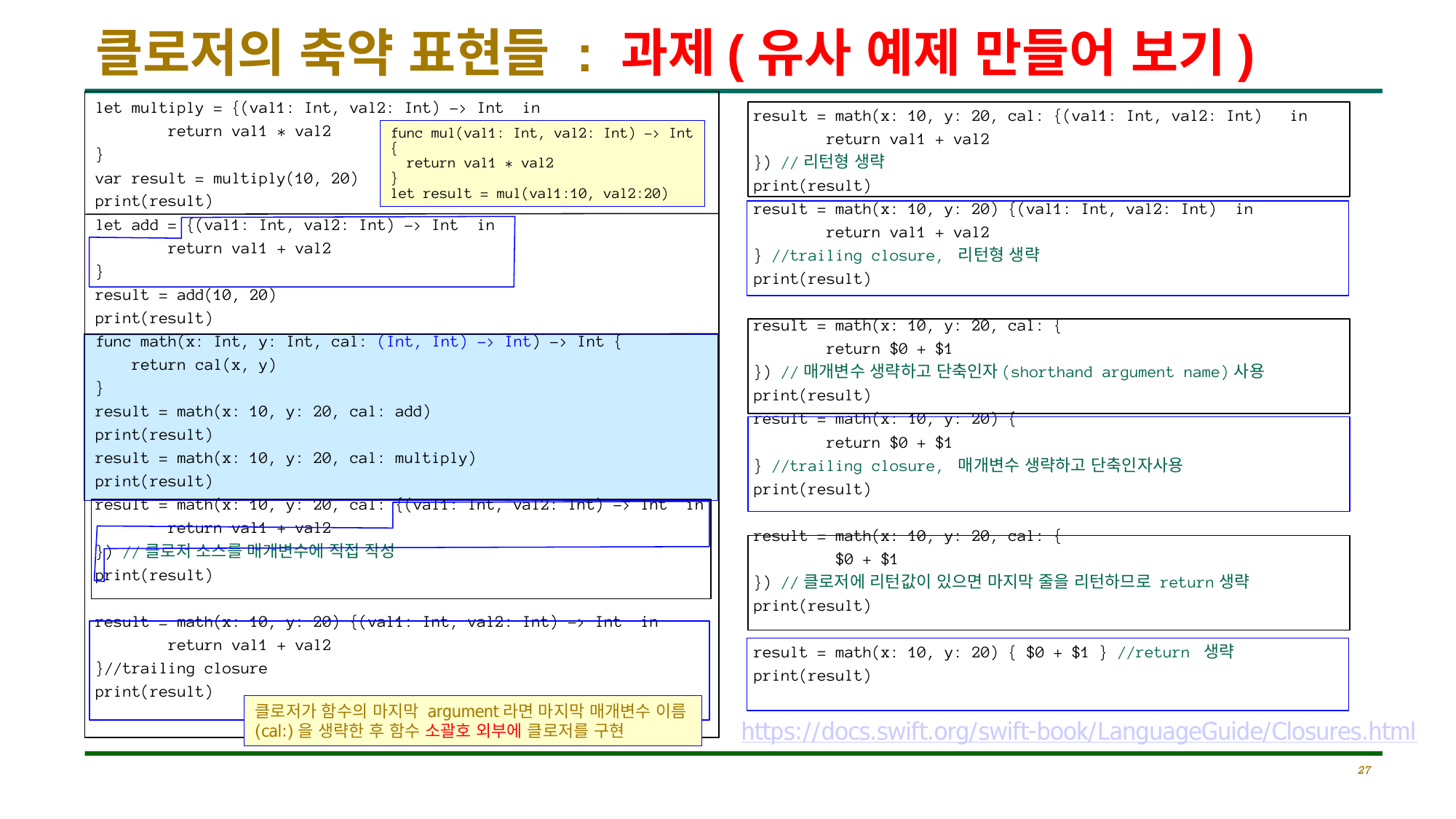

# 클로저의 축약 표현들 : 과제(유사 예제 만들어 보기)
let multiply = {(val1: Int, val2: Int) -> Int  in
        return val1 * val2
}
var result = multiply(10, 20)
print(result)
let add = {(val1: Int, val2: Int) -> Int  in
        return val1 + val2
}
result = add(10, 20)
print(result)
func math(x: Int, y: Int, cal: (Int, Int) -> Int) -> Int {
    return cal(x, y)
}
result = math(x: 10, y: 20, cal: add)
print(result)
result = math(x: 10, y: 20, cal: multiply)
print(result)
result = math(x: 10, y: 20, cal: {(val1: Int, val2: Int) -> Int  in
        return val1 + val2
}) //클로저 소스를 매개변수에 직접 작성
print(result)

result = math(x: 10, y: 20) {(val1: Int, val2: Int) -> Int  in
        return val1 + val2
}//trailing closure
print(result)
result = math(x: 10, y: 20, cal: {(val1: Int, val2: Int)   in
        return val1 + val2
}) //리턴형 생략
print(result)
result = math(x: 10, y: 20) {(val1: Int, val2: Int)  in
        return val1 + val2
} //trailing closure, 리턴형 생략
print(result)

result = math(x: 10, y: 20, cal: {
        return $0 + $1
}) //매개변수 생략하고 단축인자(shorthand argument name)사용
print(result)
result = math(x: 10, y: 20) {
        return $0 + $1
} //trailing closure, 매개변수 생략하고 단축인자사용
print(result)

result = math(x: 10, y: 20, cal: {
         $0 + $1
}) //클로저에 리턴값이 있으면 마지막 줄을 리턴하므로 return생략
print(result)

result = math(x: 10, y: 20) { $0 + $1 } //return 생략
print(result)

func mul(val1: Int, val2: Int) -> Int
{
  return val1 * val2
}
let result = mul(val1:10, val2:20)

클로저가 함수의 마지막 argument라면 마지막 매개변수 이름(cal:)을 생략한 후 함수 소괄호 외부에 클로저를 구현
https://docs.swift.org/swift-book/LanguageGuide/Closures.html